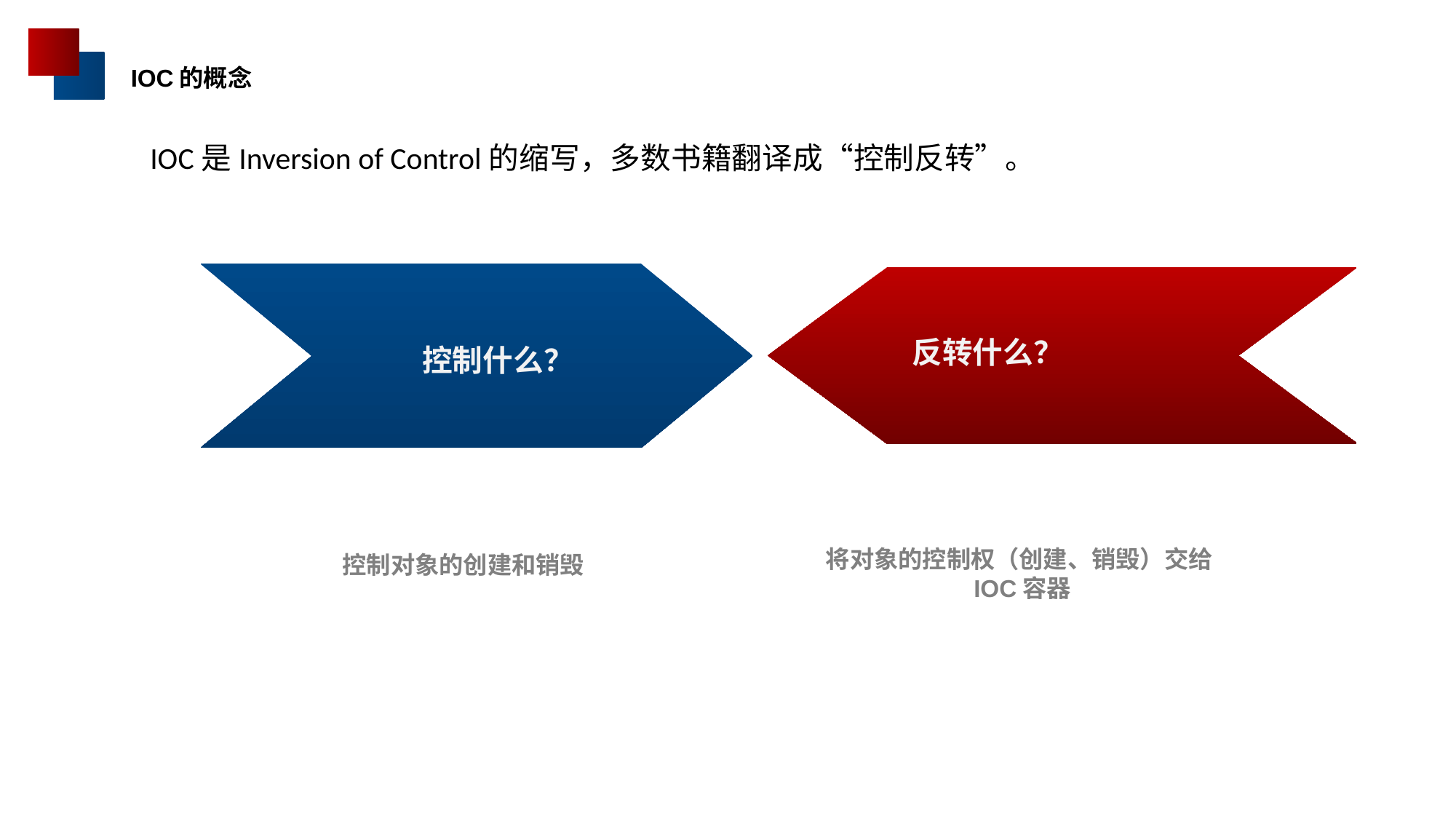

IOC的概念
IOC是Inversion of Control的缩写，多数书籍翻译成“控制反转”。

控制什么？

反转什么？
将对象的控制权（创建、销毁）交给IOC容器
控制对象的创建和销毁